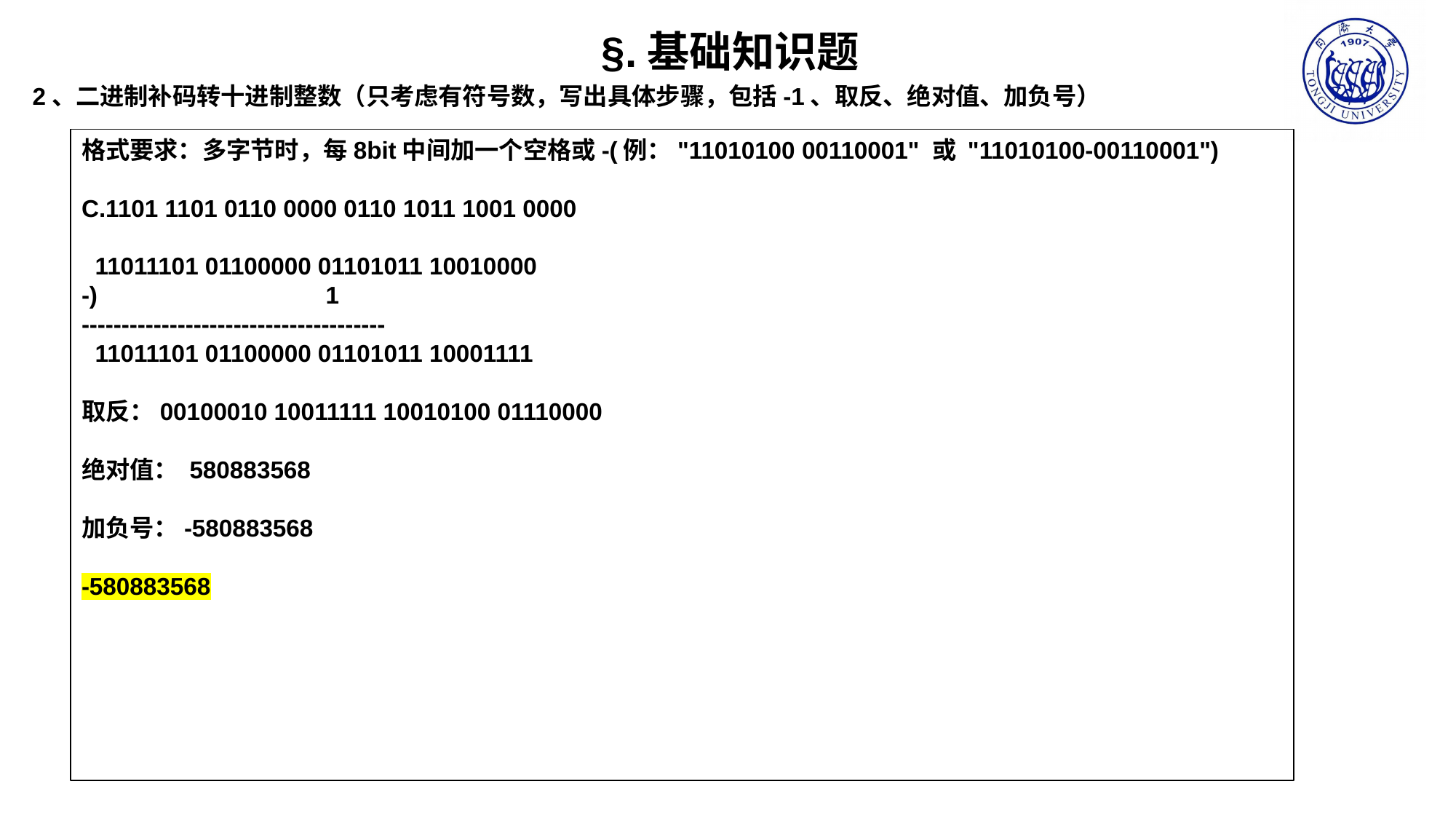

§.基础知识题
2、二进制补码转十进制整数（只考虑有符号数，写出具体步骤，包括-1、取反、绝对值、加负号）
格式要求：多字节时，每8bit中间加一个空格或-(例："11010100 00110001" 或 "11010100-00110001")

C.1101 1101 0110 0000 0110 1011 1001 0000

  11011101 01100000 01101011 10010000
-)                                  1
--------------------------------------
  11011101 01100000 01101011 10001111

取反：00100010 10011111 10010100 01110000

绝对值： 580883568

加负号：-580883568

-580883568